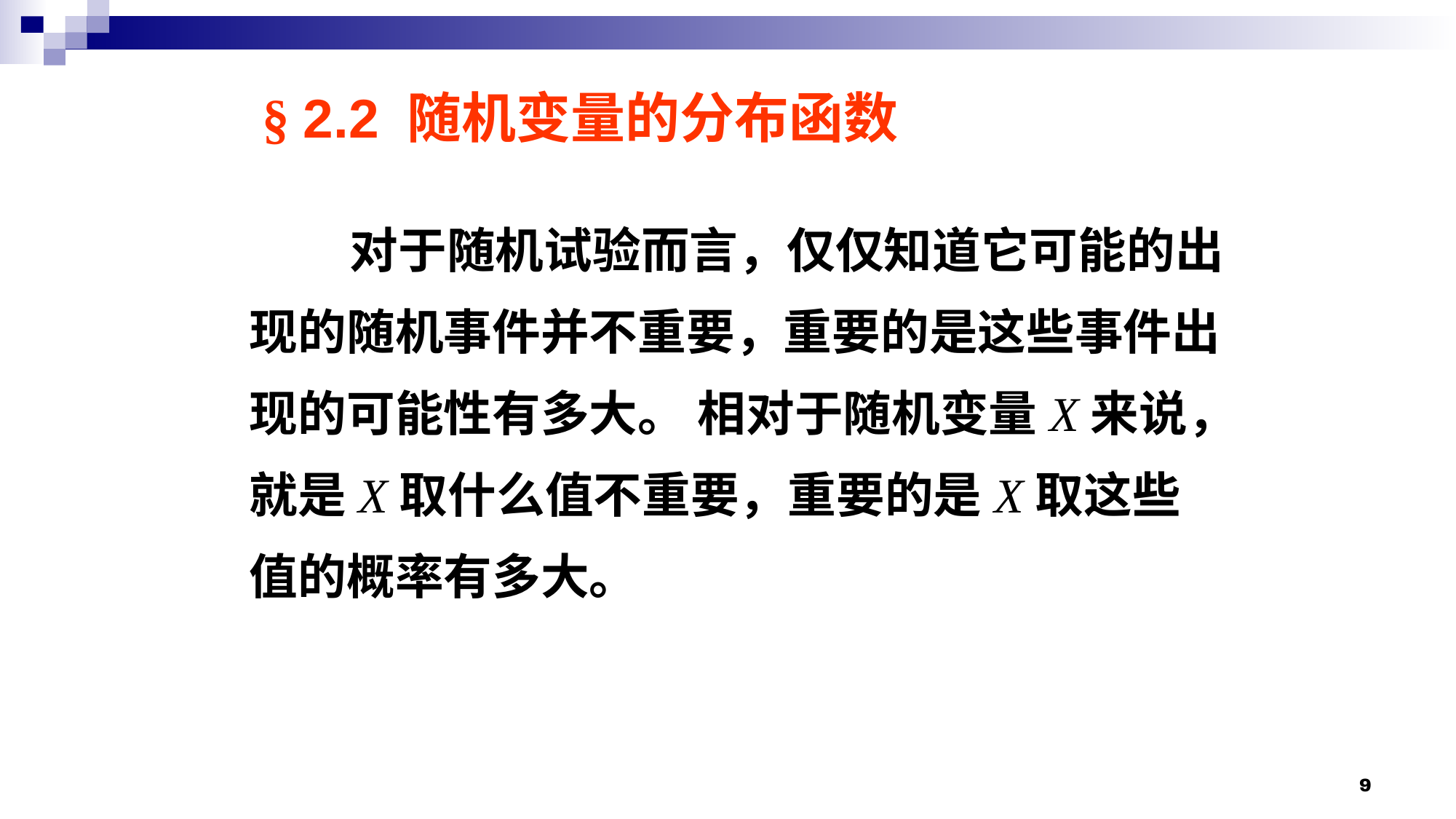

§ 2.2 随机变量的分布函数
        对于随机试验而言，仅仅知道它可能的出现的随机事件并不重要，重要的是这些事件出现的可能性有多大。 相对于随机变量X来说，就是X取什么值不重要，重要的是X取这些值的概率有多大。
9